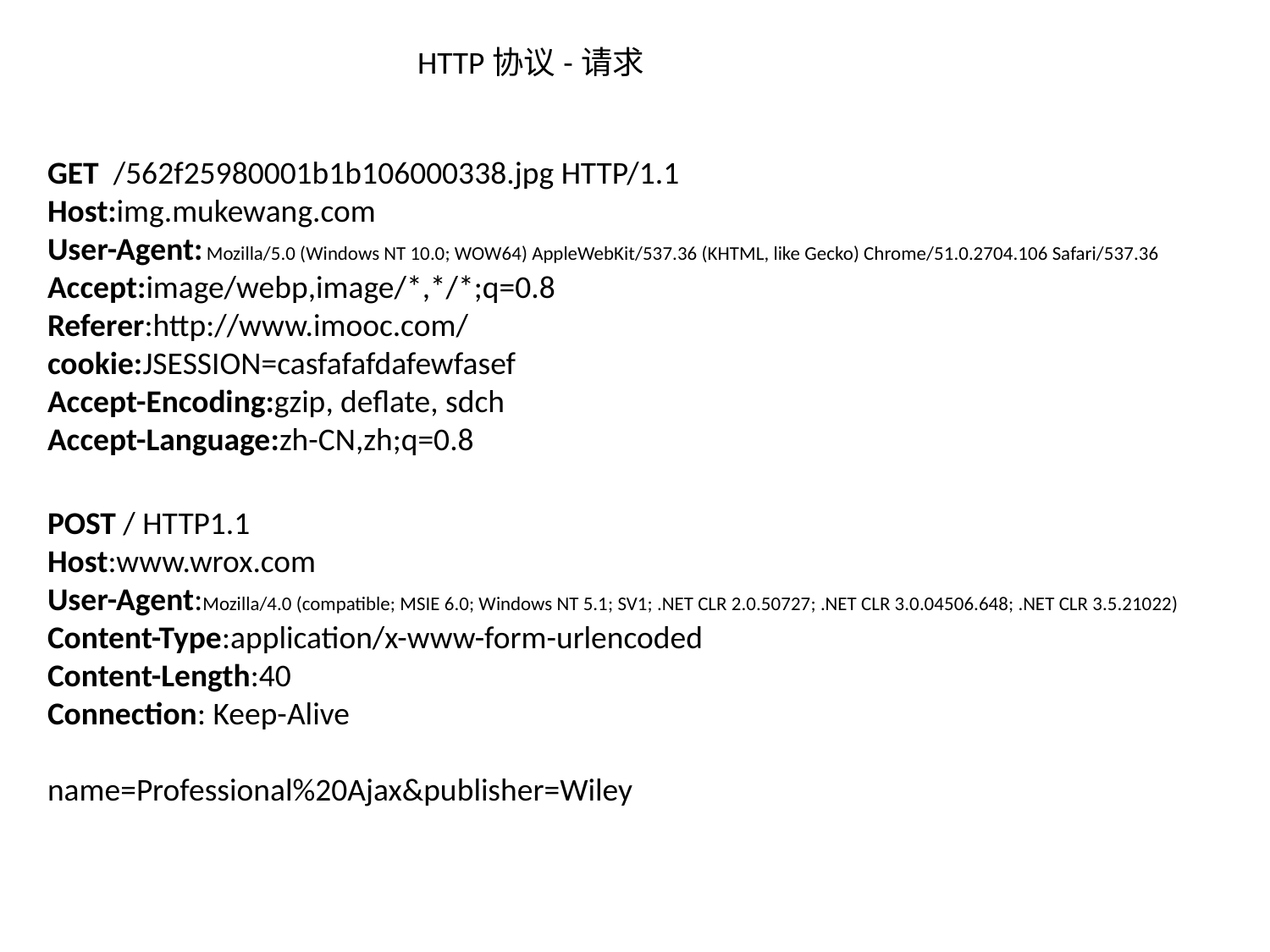

HTTP协议-请求
GET  /562f25980001b1b106000338.jpg HTTP/1.1
Host:img.mukewang.com
User-Agent: Mozilla/5.0 (Windows NT 10.0; WOW64) AppleWebKit/537.36 (KHTML, like Gecko) Chrome/51.0.2704.106 Safari/537.36
Accept:image/webp,image/*,*/*;q=0.8
Referer:http://www.imooc.com/
cookie:JSESSION=casfafafdafewfasef
Accept-Encoding:gzip, deflate, sdch
Accept-Language:zh-CN,zh;q=0.8
POST / HTTP1.1
Host:www.wrox.com
User-Agent:Mozilla/4.0 (compatible; MSIE 6.0; Windows NT 5.1; SV1; .NET CLR 2.0.50727; .NET CLR 3.0.04506.648; .NET CLR 3.5.21022)
Content-Type:application/x-www-form-urlencoded
Content-Length:40
Connection: Keep-Alive

name=Professional%20Ajax&publisher=Wiley